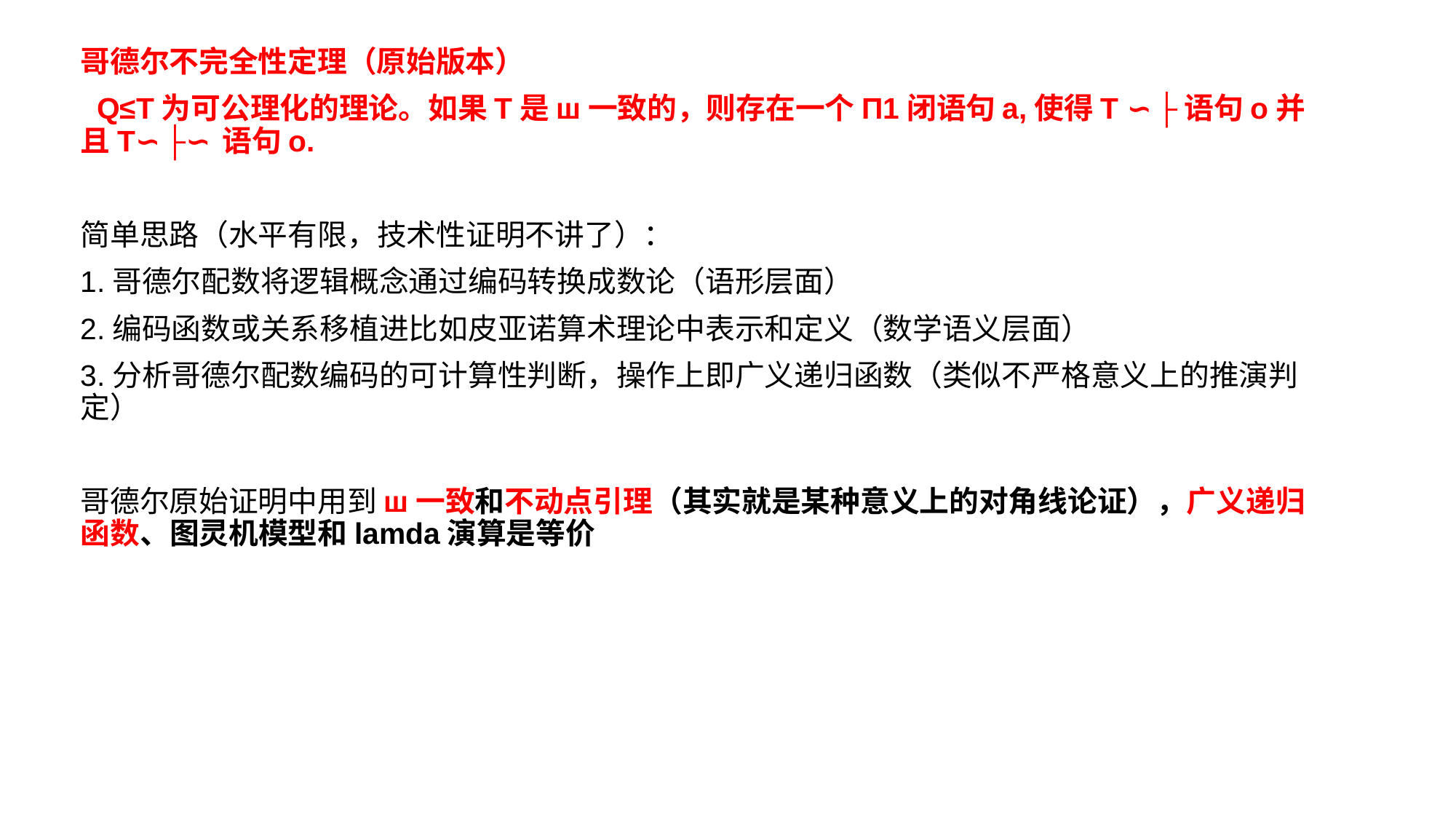

哥德尔不完全性定理（原始版本）
  Q≤T为可公理化的理论。如果T是ш一致的，则存在一个Π1闭语句a,使得T ∽├语句o并且T∽├∽语句o.

简单思路（水平有限，技术性证明不讲了）：
1.哥德尔配数将逻辑概念通过编码转换成数论（语形层面）
2.编码函数或关系移植进比如皮亚诺算术理论中表示和定义（数学语义层面）
3.分析哥德尔配数编码的可计算性判断，操作上即广义递归函数（类似不严格意义上的推演判定）

哥德尔原始证明中用到ш一致和不动点引理（其实就是某种意义上的对角线论证），广义递归函数、图灵机模型和lamda演算是等价